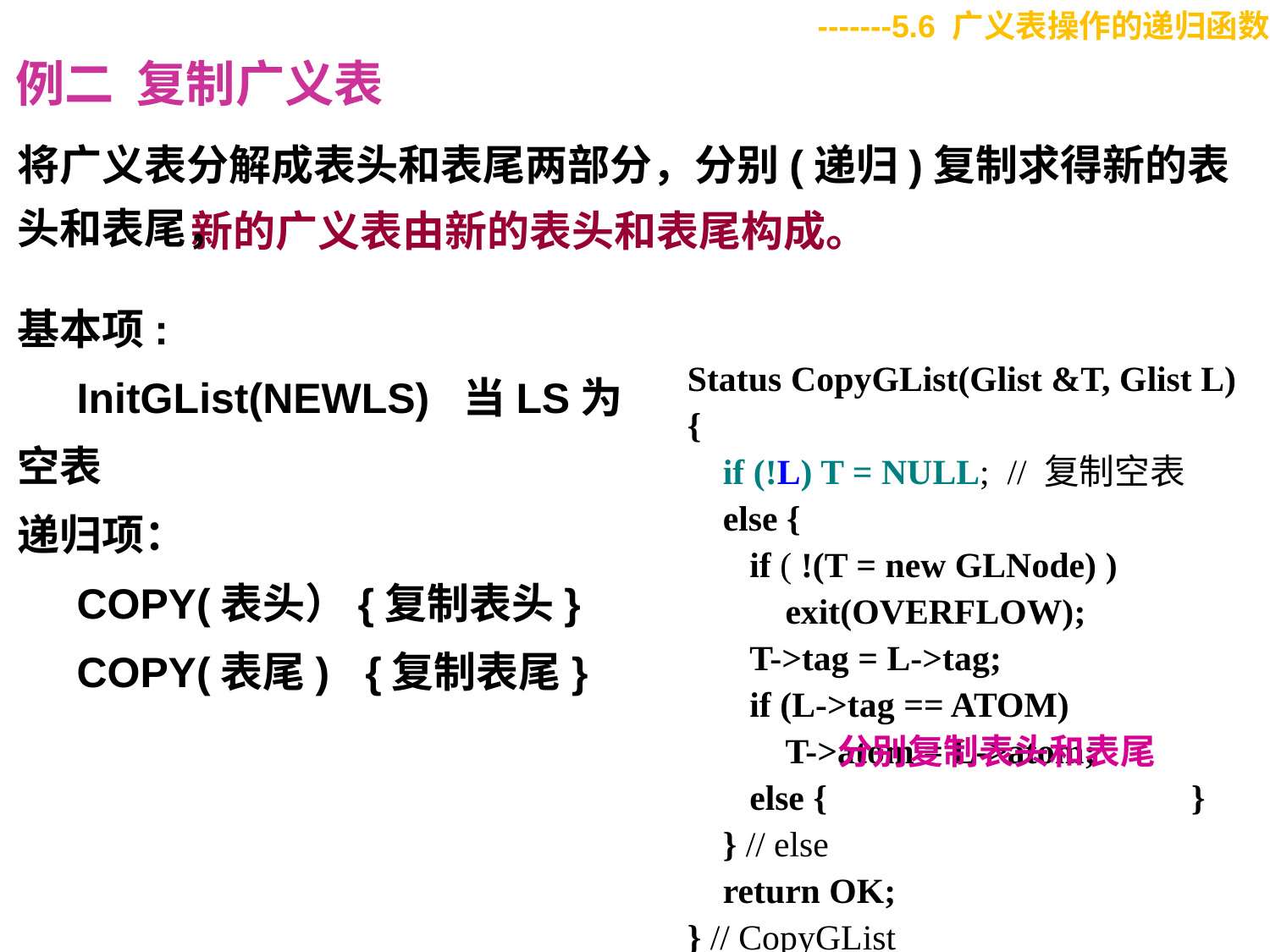

-------5.6 广义表操作的递归函数
例二  复制广义表
将广义表分解成表头和表尾两部分，分别(递归)复制求得新的表头和表尾，
新的广义表由新的表头和表尾构成。
基本项:
     InitGList(NEWLS)  当LS为空表
递归项：
     COPY(表头）{复制表头}
     COPY(表尾)   {复制表尾}
Status CopyGList(Glist &T, Glist L) {
    if (!L) T = NULL;  // 复制空表
    else {
       if ( !(T = new GLNode) )
           exit(OVERFLOW);
       T->tag = L->tag;
       if (L->tag == ATOM)
           T->atom = L->atom;
       else {                                         }
    } // else
    return OK;
} // CopyGList
分别复制表头和表尾